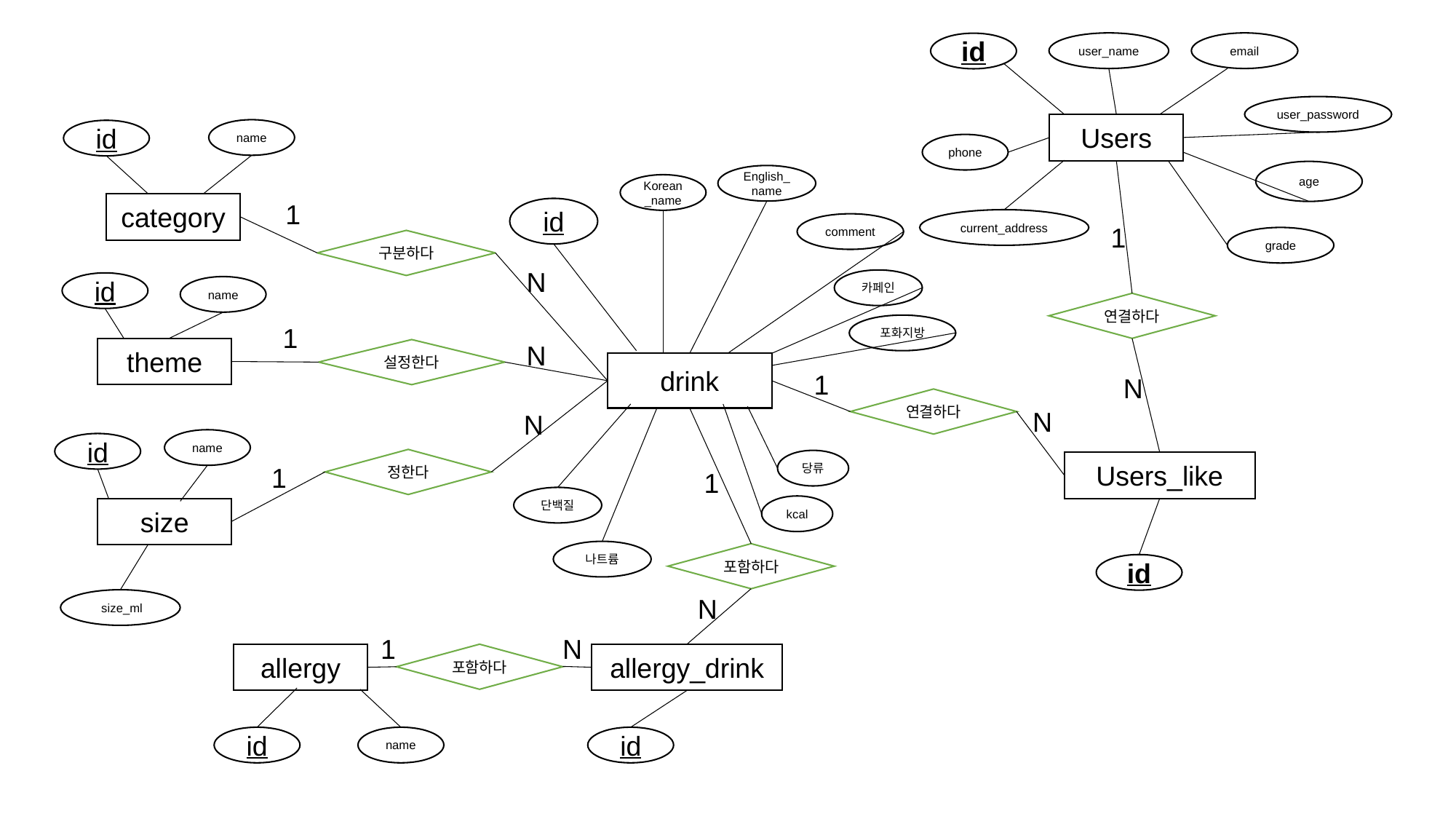

user_name
email
id
user_password
Users
name
id
phone
age
English_name
Korean_name
1
category
id
current_address
comment
1
grade
구분하다
N
카페인
id
name
연결하다
포화지방
1
N
theme
설정한다
drink
1
N
연결하다
N
N
name
id
정한다
당류
Users_like
1
1
단백질
kcal
size
나트륨
포함하다
id
N
 size_ml
1
N
allergy
allergy_drink
포함하다
id
name
id